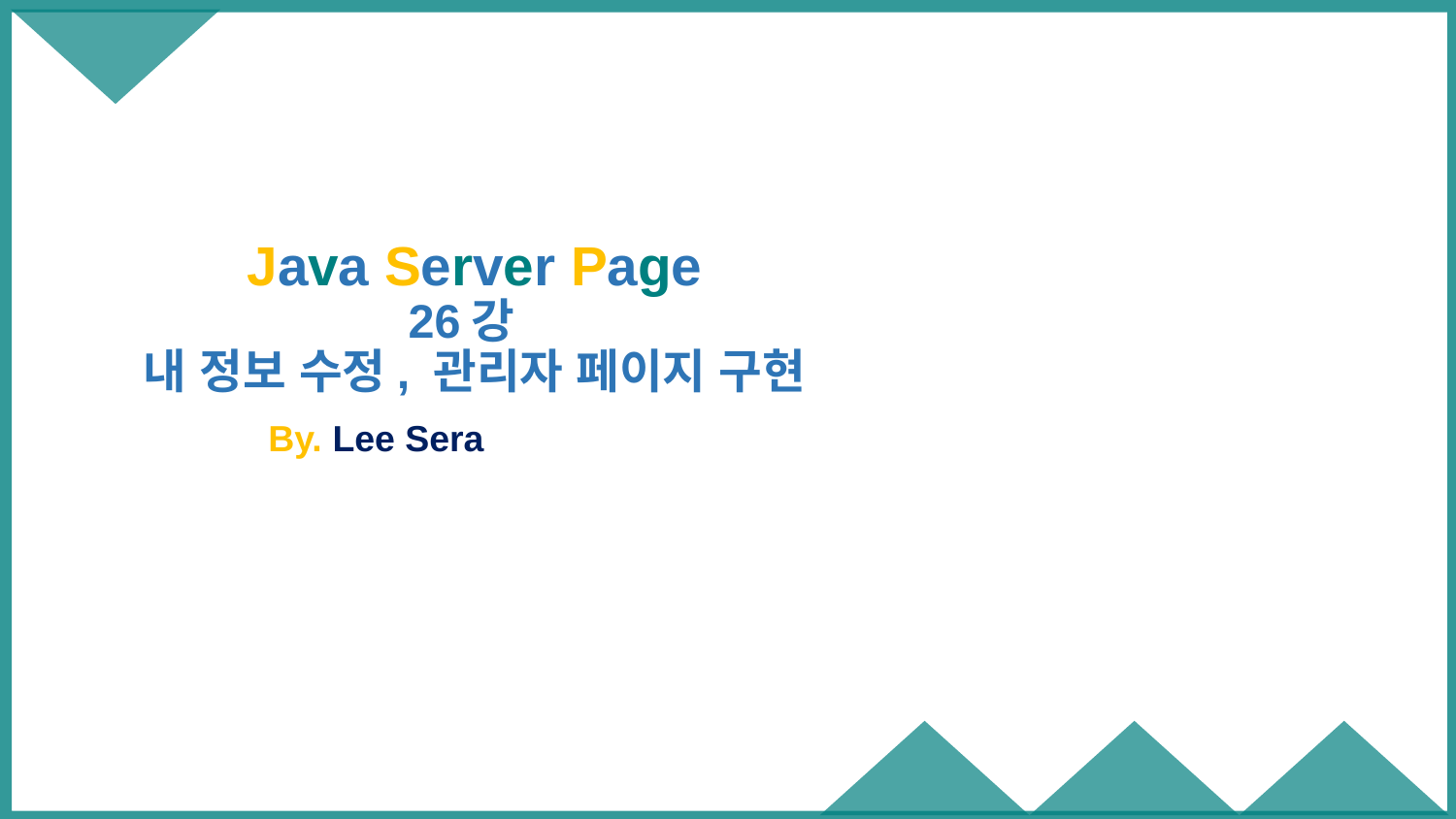

# Java Server Page 26강 내 정보 수정, 관리자 페이지 구현
By. Lee Sera